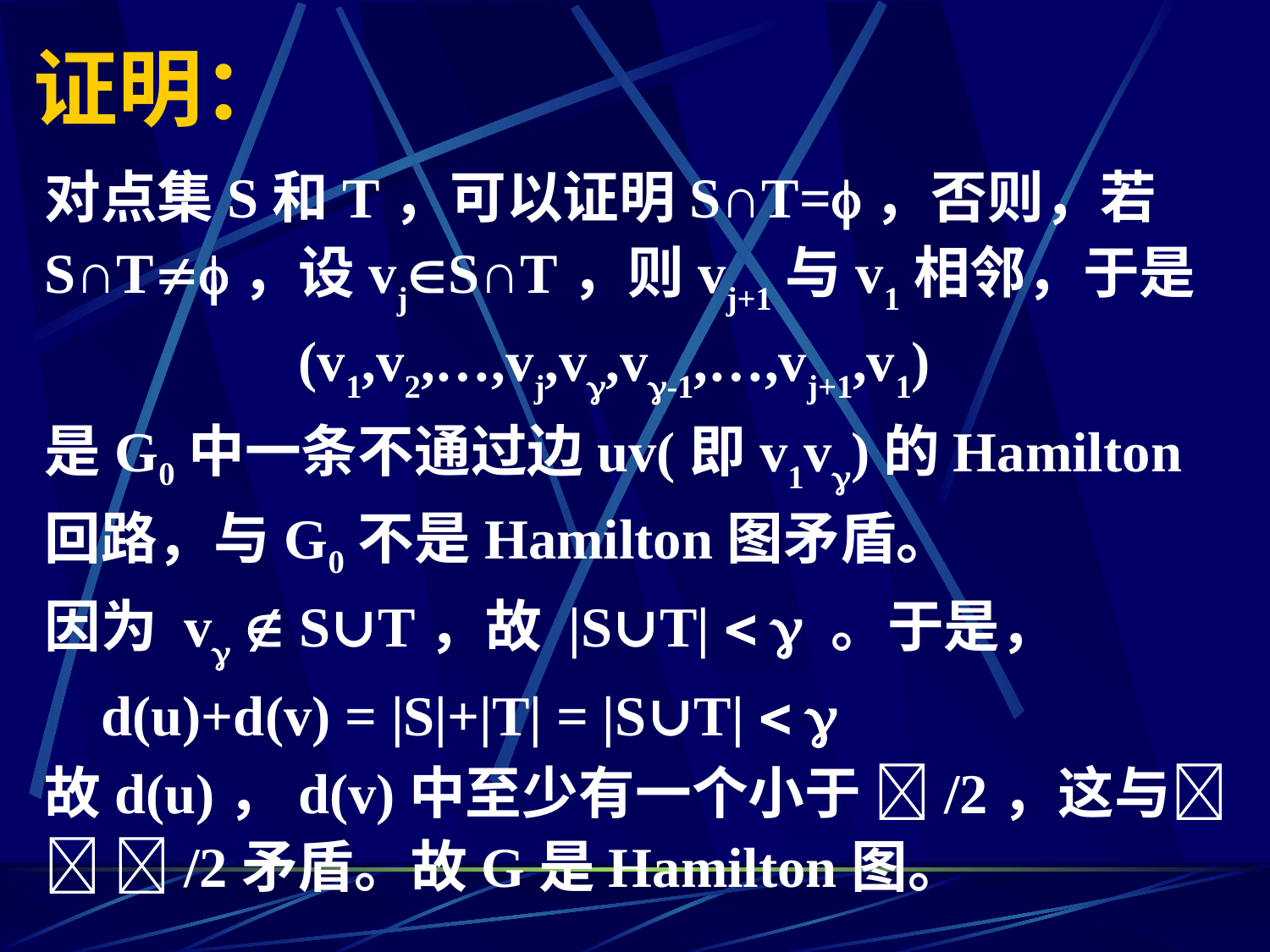

# 证明：
对点集S和T，可以证明S∩T=φ，否则，若S∩T≠φ，设vj∈S∩T，则vj+1与v1相邻，于是
		(v1,v2,…,vj,vγ,vγ-1,…,vj+1,v1)
是G0中一条不通过边uv(即v1vγ)的Hamilton回路，与G0不是Hamilton图矛盾。
因为 vγ ∉ S∪T，故 |S∪T| < γ 。于是，
    d(u)+d(v) = |S|+|T| = |S∪T| < γ
故d(u)，d(v)中至少有一个小于 γ/2，这与δ ≥ γ/2矛盾。故G是Hamilton图。